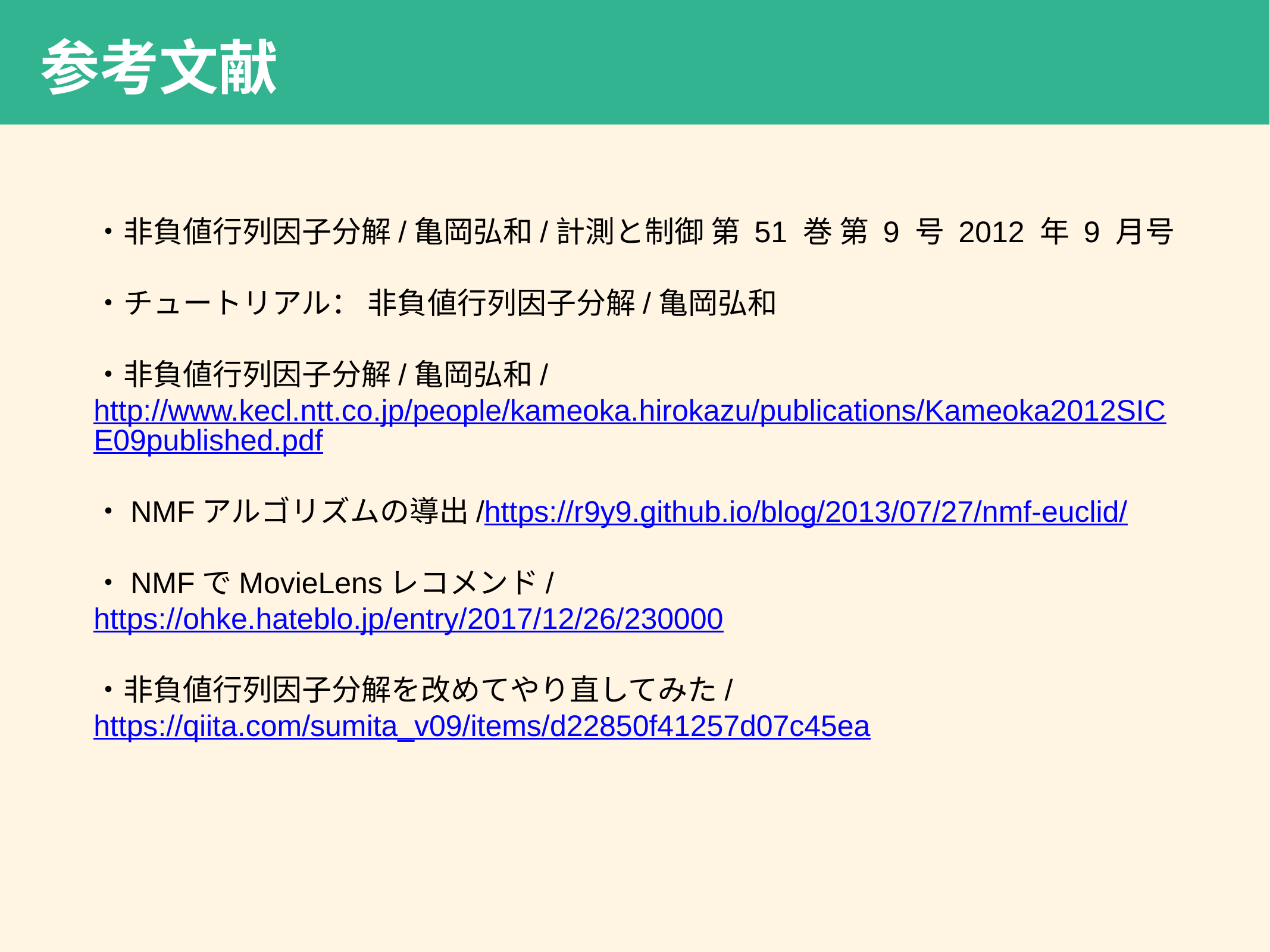

# 参考文献
・非負値行列因子分解/亀岡弘和/計測と制御 第 51 巻 第 9 号 2012 年 9 月号

・チュートリアル： 非負値行列因子分解/亀岡弘和

・非負値行列因子分解/亀岡弘和/
http://www.kecl.ntt.co.jp/people/kameoka.hirokazu/publications/Kameoka2012SICE09published.pdf

・NMFアルゴリズムの導出/https://r9y9.github.io/blog/2013/07/27/nmf-euclid/

・NMFでMovieLensレコメンド/https://ohke.hateblo.jp/entry/2017/12/26/230000

・非負値行列因子分解を改めてやり直してみた/
https://qiita.com/sumita_v09/items/d22850f41257d07c45ea